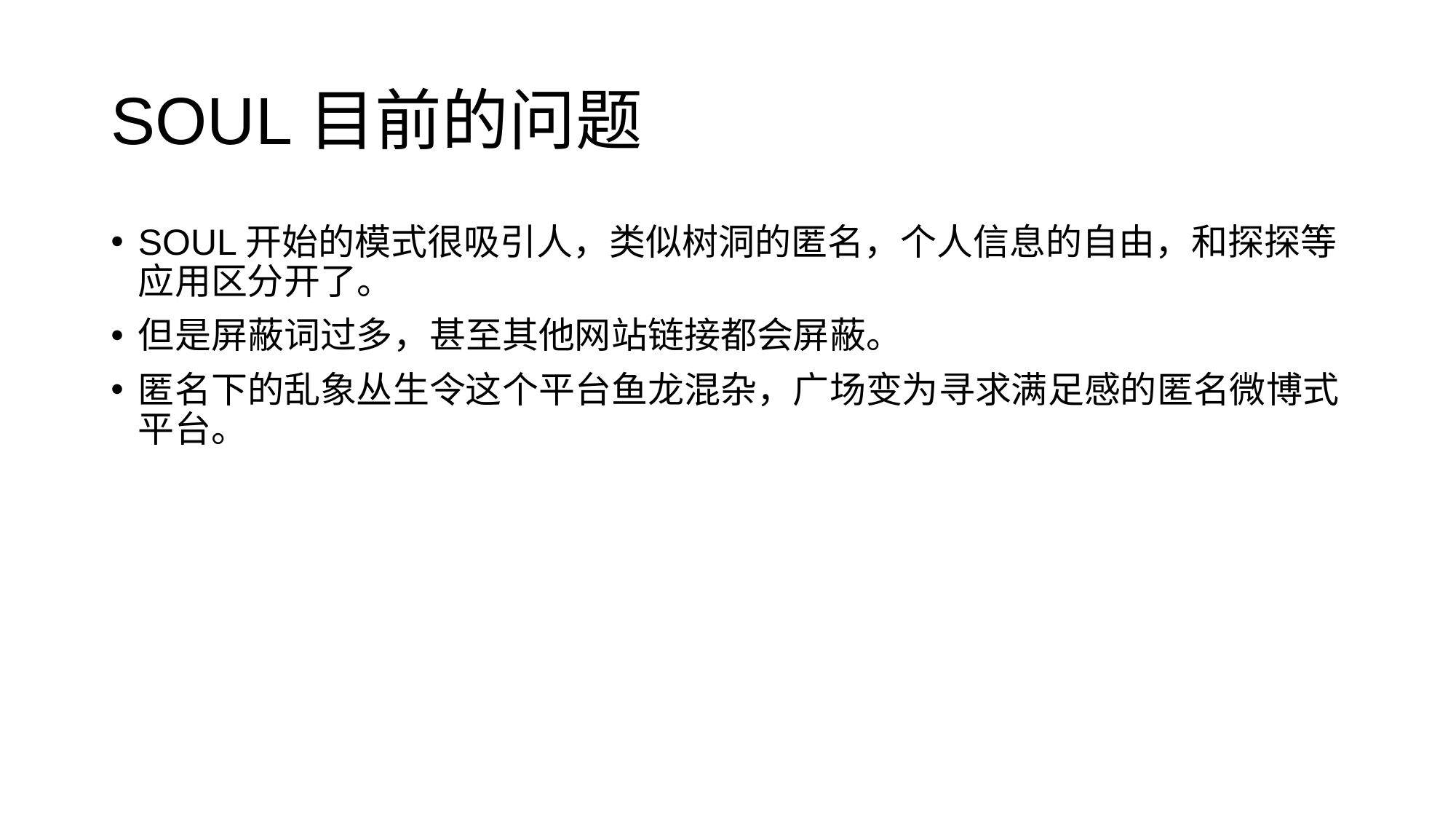

# SOUL目前的问题
SOUL开始的模式很吸引人，类似树洞的匿名，个人信息的自由，和探探等应用区分开了。
但是屏蔽词过多，甚至其他网站链接都会屏蔽。
匿名下的乱象丛生令这个平台鱼龙混杂，广场变为寻求满足感的匿名微博式平台。